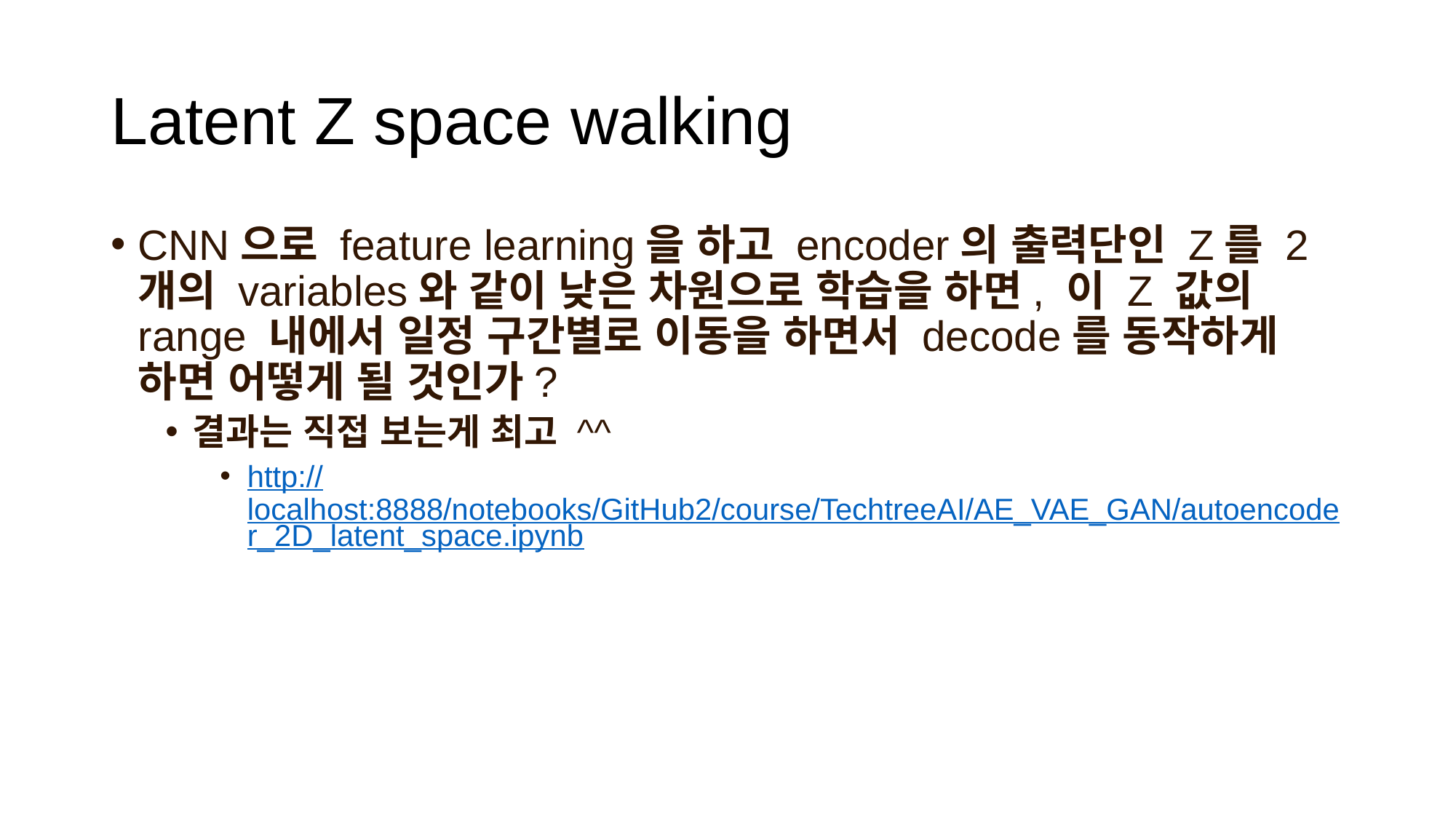

# Latent Z space walking
CNN으로 feature learning을 하고 encoder의 출력단인 Z를 2개의 variables와 같이 낮은 차원으로 학습을 하면, 이 Z 값의 range 내에서 일정 구간별로 이동을 하면서 decode를 동작하게 하면 어떻게 될 것인가?
결과는 직접 보는게 최고 ^^
http://localhost:8888/notebooks/GitHub2/course/TechtreeAI/AE_VAE_GAN/autoencoder_2D_latent_space.ipynb